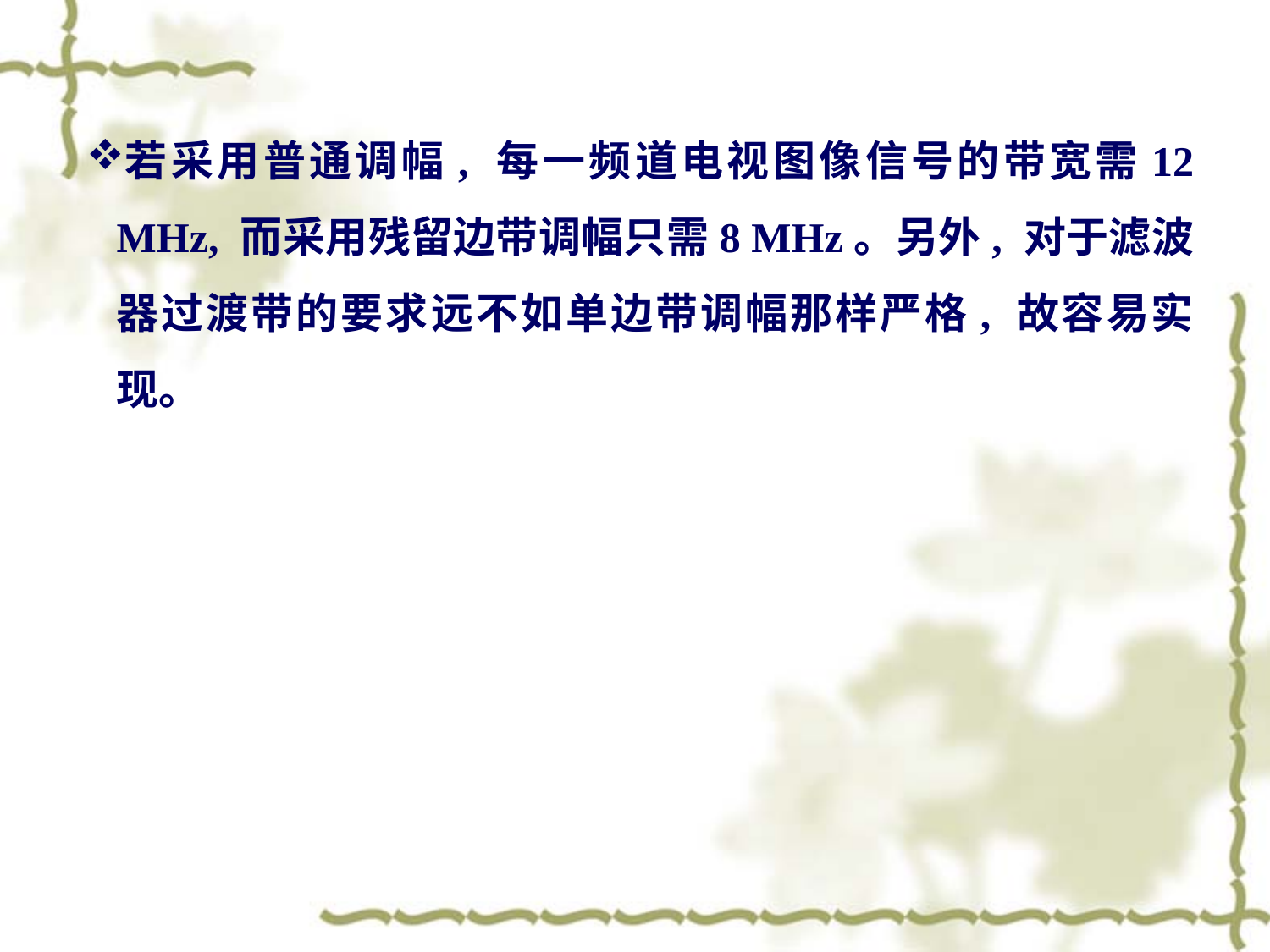

若采用普通调幅, 每一频道电视图像信号的带宽需12 MHz, 而采用残留边带调幅只需8 MHz。另外, 对于滤波器过渡带的要求远不如单边带调幅那样严格, 故容易实现。